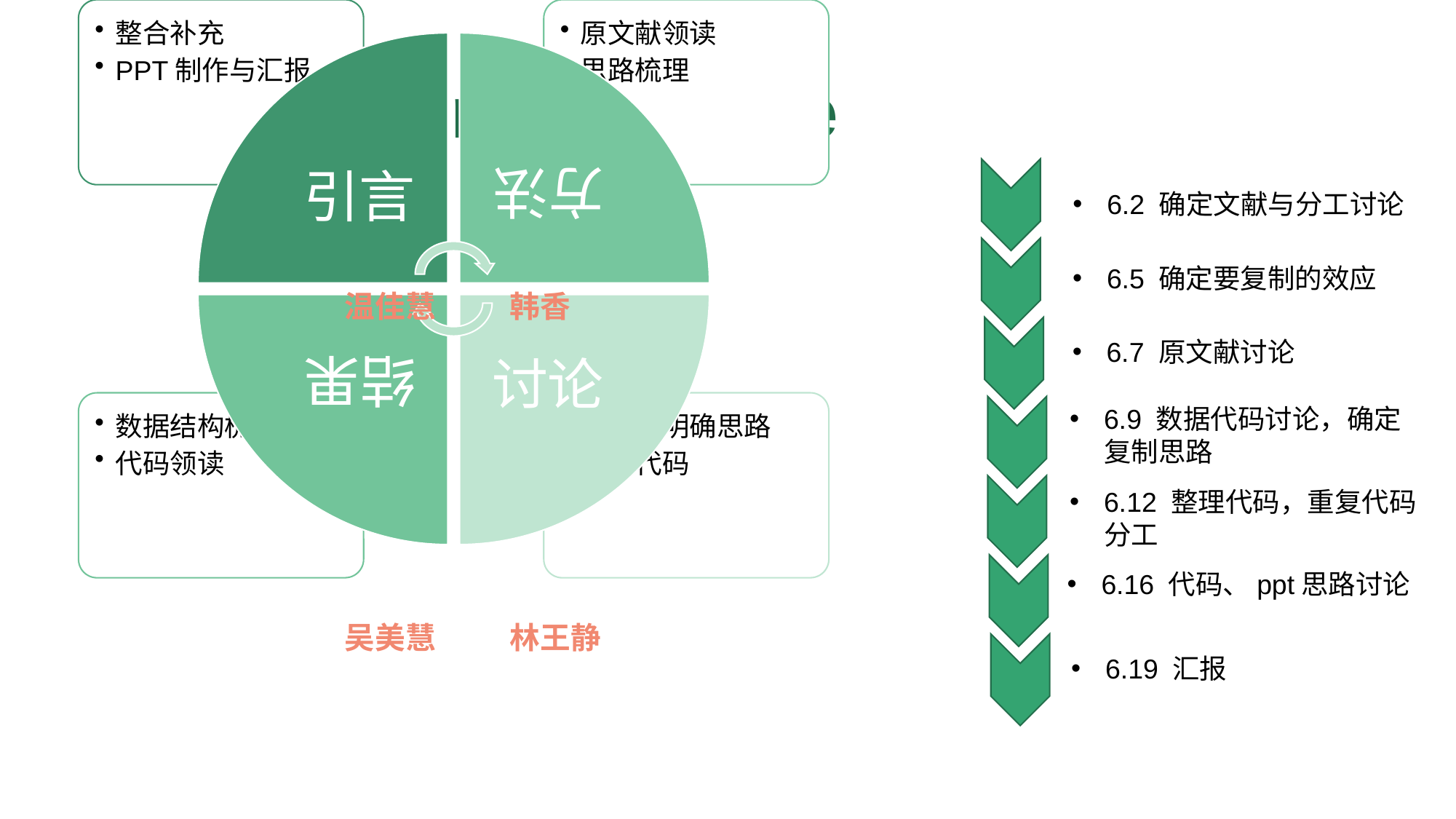

Preparation Schedule

整合补充
PPT制作与汇报
原文献领读
思路梳理
进一步明确思路
改进代码
数据结构梳理
代码领读
引言
方法
讨论
结果
6.2 确定文献与分工讨论
6.5 确定要复制的效应
温佳慧
韩香
吴美慧
林王静
6.7 原文献讨论
6.9 数据代码讨论，确定复制思路
6.12 整理代码，重复代码分工
6.16 代码、ppt思路讨论
6.19 汇报